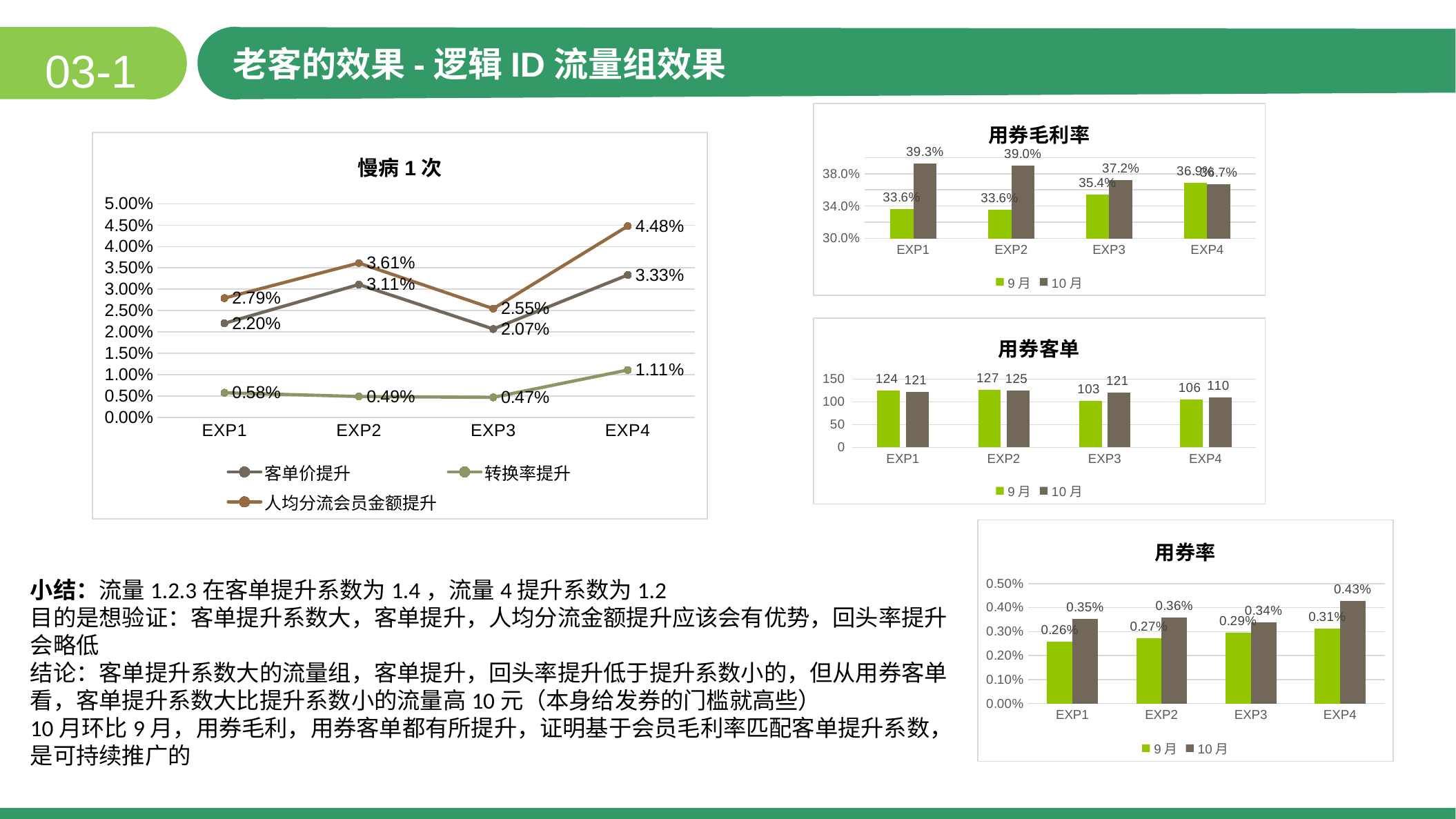

老客的效果-逻辑ID流量组效果
03-1

### Chart: 用券毛利率

| Category | 9月 | 10月 |
|---|---|---|
| EXP1 | 0.336110700346925 | 0.392707768396573 |
| EXP2 | 0.335546318193865 | 0.390170555467796 |
| EXP3 | 0.353887684597748 | 0.372280495938874 |
| EXP4 | 0.368656728496805 | 0.367334770754239 |

### Chart: 慢病1次

| Category | 客单价提升 | 转换率提升 | 人均分流会员金额提升 |
|---|---|---|---|
| EXP1 | 0.0220222194936383 | 0.00577004519961262 | 0.0279193338951249 |
| EXP2 | 0.0311012110198199 | 0.00488518318631919 | 0.0361383293192873 |
| EXP3 | 0.0206814710830218 | 0.00467730779910964 | 0.0254555124881251 |
| EXP4 | 0.0333271823811486 | 0.0110742085403896 | 0.0447704630892907 |

### Chart: 用券客单

| Category | 9月 | 10月 |
|---|---|---|
| EXP1 | 124.456309226933 | 121.425203252033 |
| EXP2 | 126.762642857143 | 124.979010840108 |
| EXP3 | 102.85338028169 | 120.65619047619 |
| EXP4 | 105.681206140351 | 110.377396449704 |

### Chart: 用券率

| Category | 9月 | 10月 |
|---|---|---|
| EXP1 | 0.00257755151889133 | 0.00353746452948846 |
| EXP2 | 0.00271640709887722 | 0.00359085645332373 |
| EXP3 | 0.00294591548126992 | 0.00339835038408439 |
| EXP4 | 0.00312527843078125 | 0.00428071348602056 |
小结：流量1.2.3在客单提升系数为1.4，流量4提升系数为1.2
目的是想验证：客单提升系数大，客单提升，人均分流金额提升应该会有优势，回头率提升会略低
结论：客单提升系数大的流量组，客单提升，回头率提升低于提升系数小的，但从用券客单看，客单提升系数大比提升系数小的流量高10元（本身给发券的门槛就高些）
10月环比9月，用券毛利，用券客单都有所提升，证明基于会员毛利率匹配客单提升系数，是可持续推广的